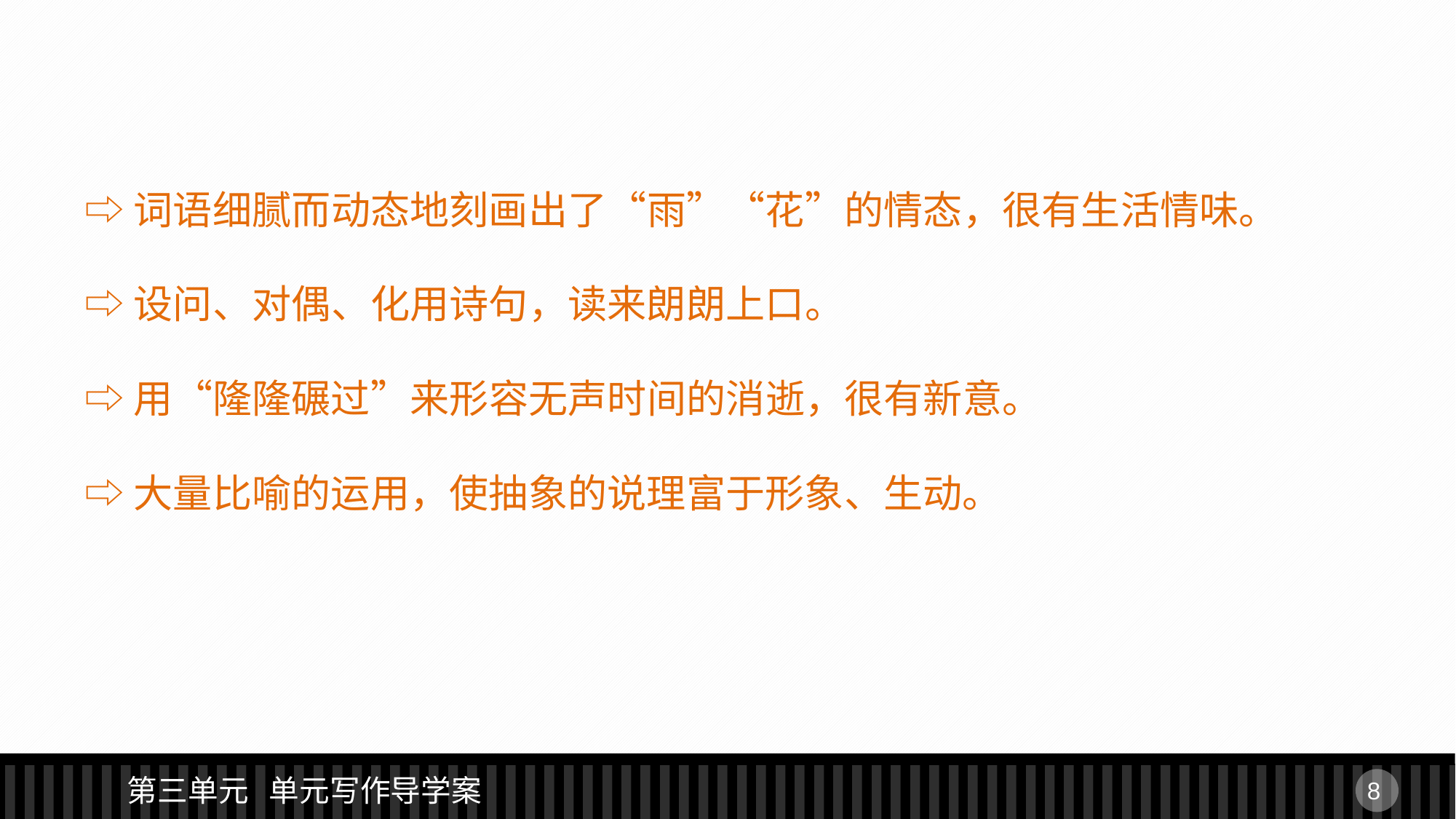

⇨词语细腻而动态地刻画出了“雨”“花”的情态，很有生活情味。
⇨设问、对偶、化用诗句，读来朗朗上口。
⇨用“隆隆碾过”来形容无声时间的消逝，很有新意。
⇨大量比喻的运用，使抽象的说理富于形象、生动。